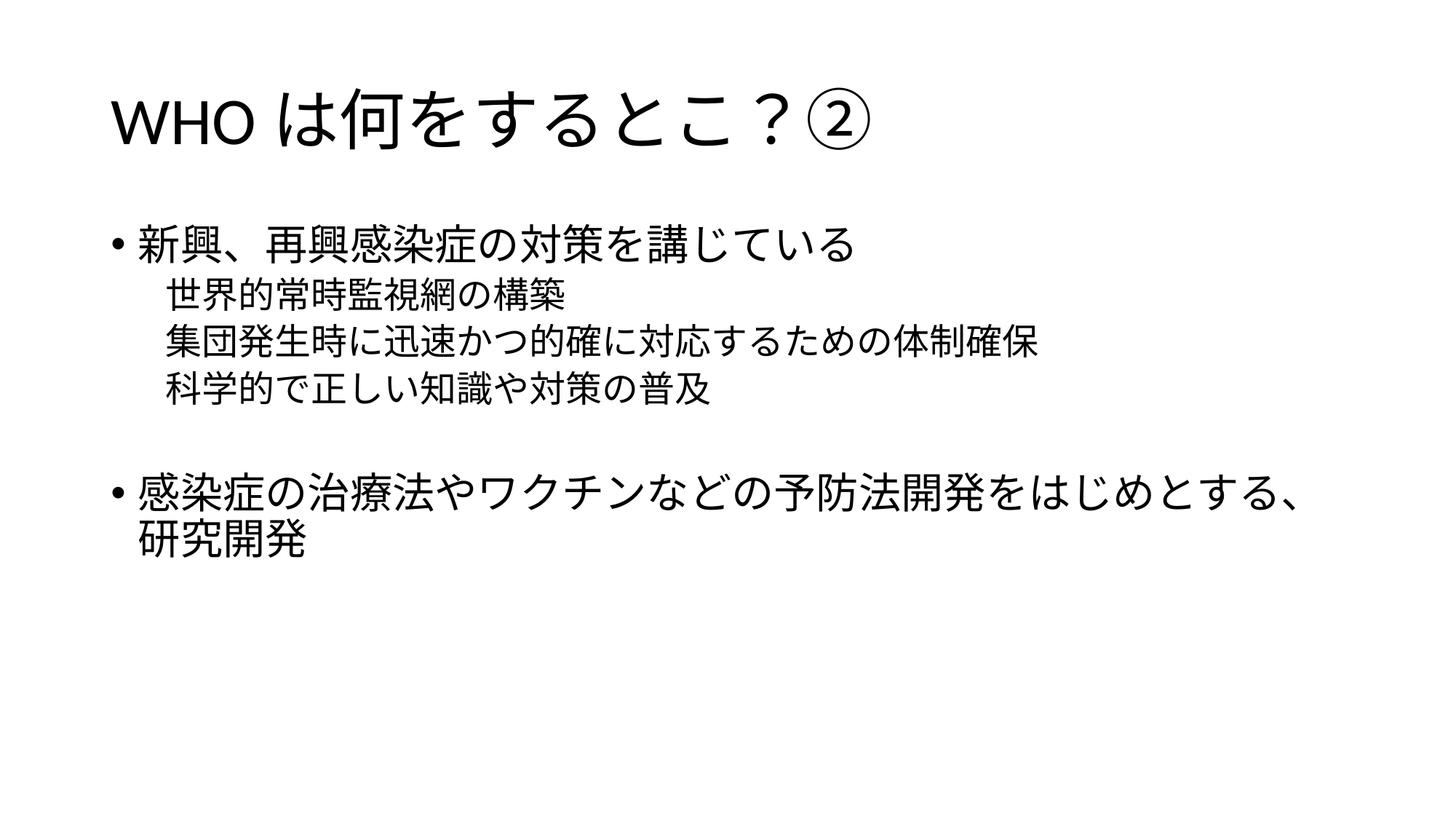

# WHOは何をするとこ？②
新興、再興感染症の対策を講じている
世界的常時監視網の構築
集団発生時に迅速かつ的確に対応するための体制確保
科学的で正しい知識や対策の普及

感染症の治療法やワクチンなどの予防法開発をはじめとする、研究開発